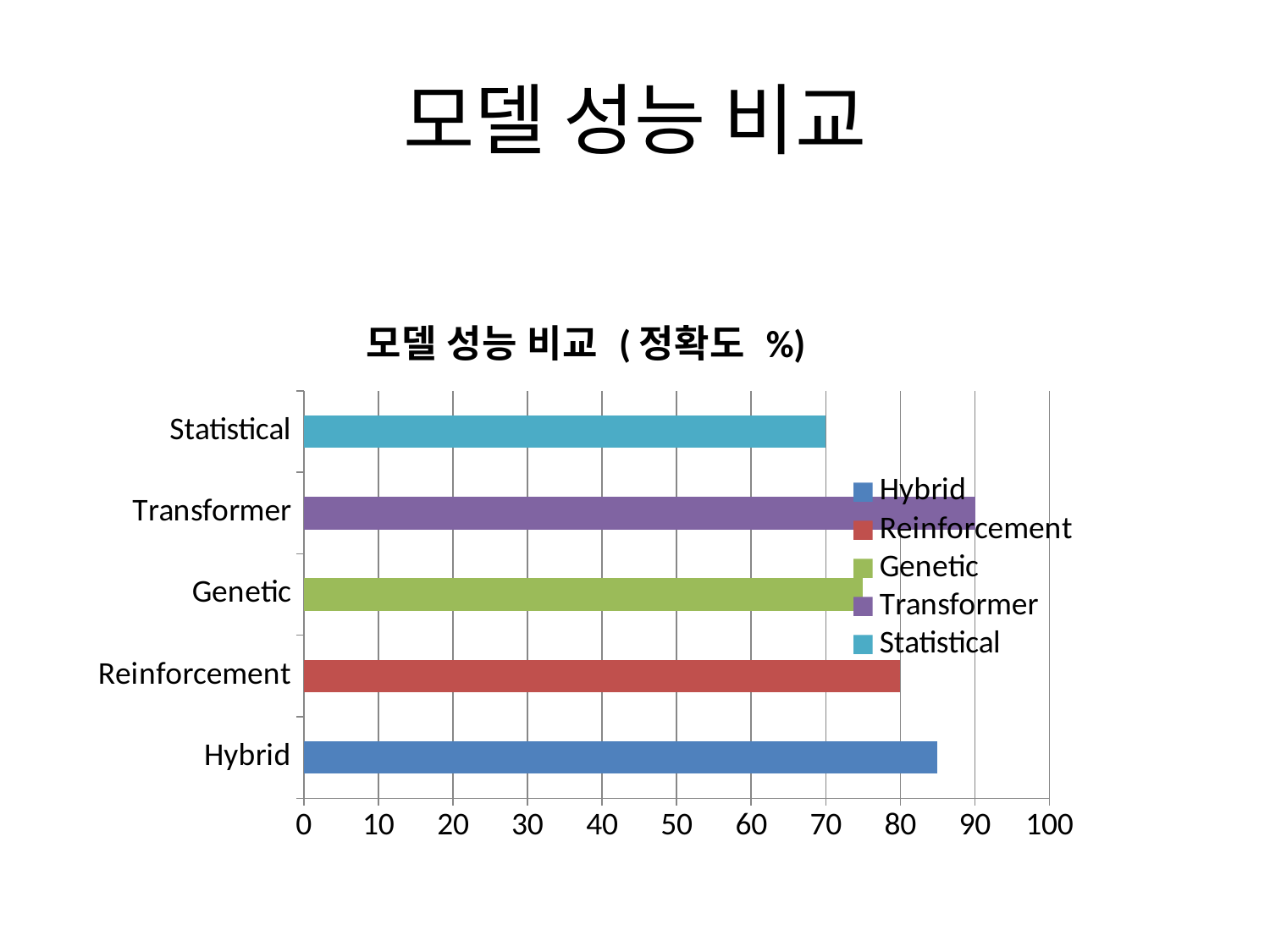

# 모델 성능 비교

### Chart:

| Category | 모델 성능 비교 (정확도 %) |
|---|---|
| Hybrid | 85.0 |
| Reinforcement | 80.0 |
| Genetic | 75.0 |
| Transformer | 90.0 |
| Statistical | 70.0 |